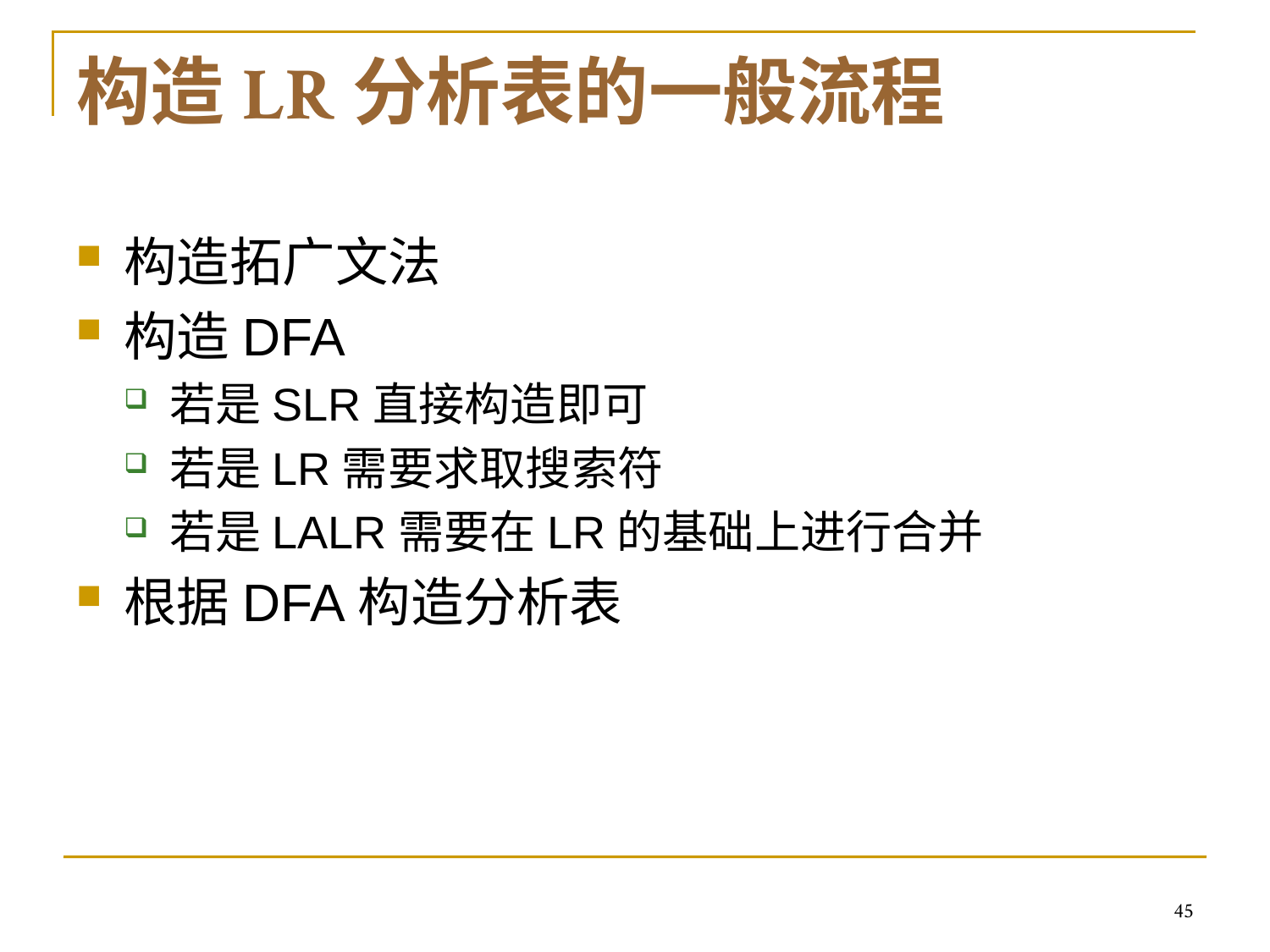

# 构造LR分析表的一般流程
构造拓广文法
构造DFA
若是SLR直接构造即可
若是LR需要求取搜索符
若是LALR需要在LR的基础上进行合并
根据DFA构造分析表

45